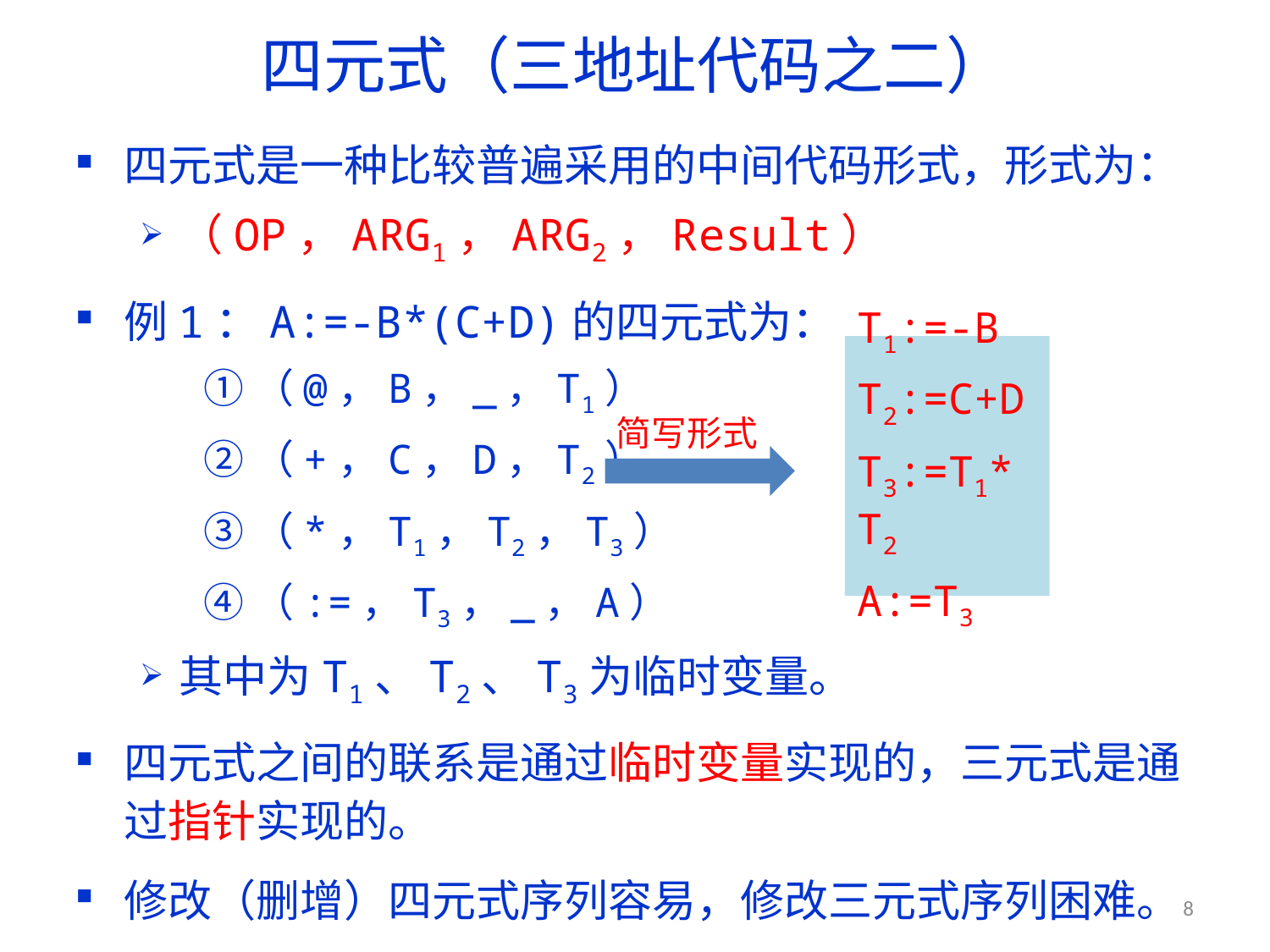

# 四元式（三地址代码之二）
四元式是一种比较普遍采用的中间代码形式，形式为：
（OP，ARG1，ARG2，Result）
例1：A:=-B*(C+D)的四元式为：
①（@，B，_，T1）
②（+，C，D，T2）
③（*，T1，T2，T3）
④（:=，T3，_，A）
其中为T1、T2、T3为临时变量。
四元式之间的联系是通过临时变量实现的，三元式是通过指针实现的。
修改（删增）四元式序列容易，修改三元式序列困难。
T1:=-B
T2:=C+D
T3:=T1*T2
A:=T3

简写形式
8